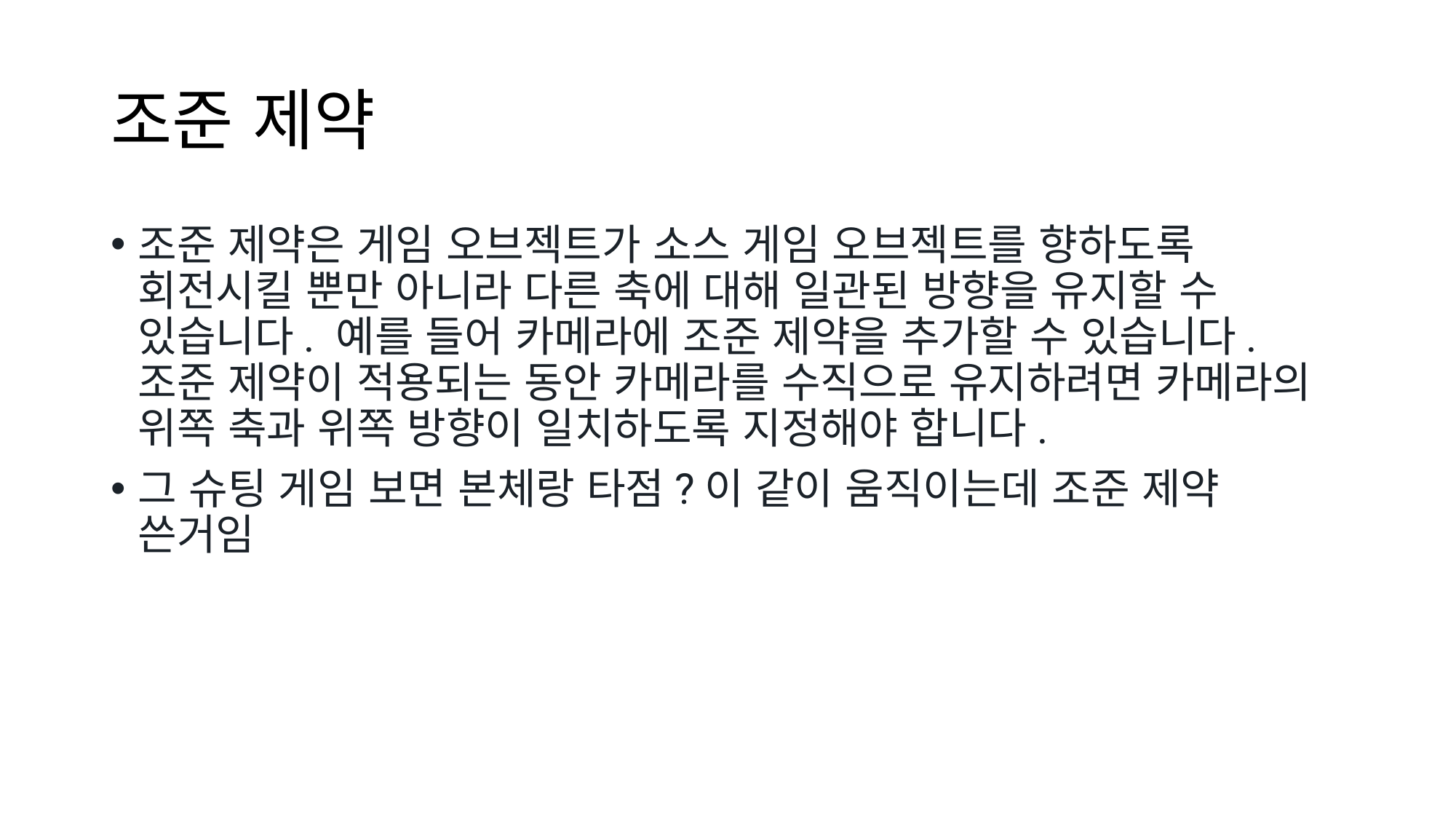

# 조준 제약
조준 제약은 게임 오브젝트가 소스 게임 오브젝트를 향하도록 회전시킬 뿐만 아니라 다른 축에 대해 일관된 방향을 유지할 수 있습니다. 예를 들어 카메라에 조준 제약을 추가할 수 있습니다. 조준 제약이 적용되는 동안 카메라를 수직으로 유지하려면 카메라의 위쪽 축과 위쪽 방향이 일치하도록 지정해야 합니다.
그 슈팅 게임 보면 본체랑 타점?이 같이 움직이는데 조준 제약 쓴거임